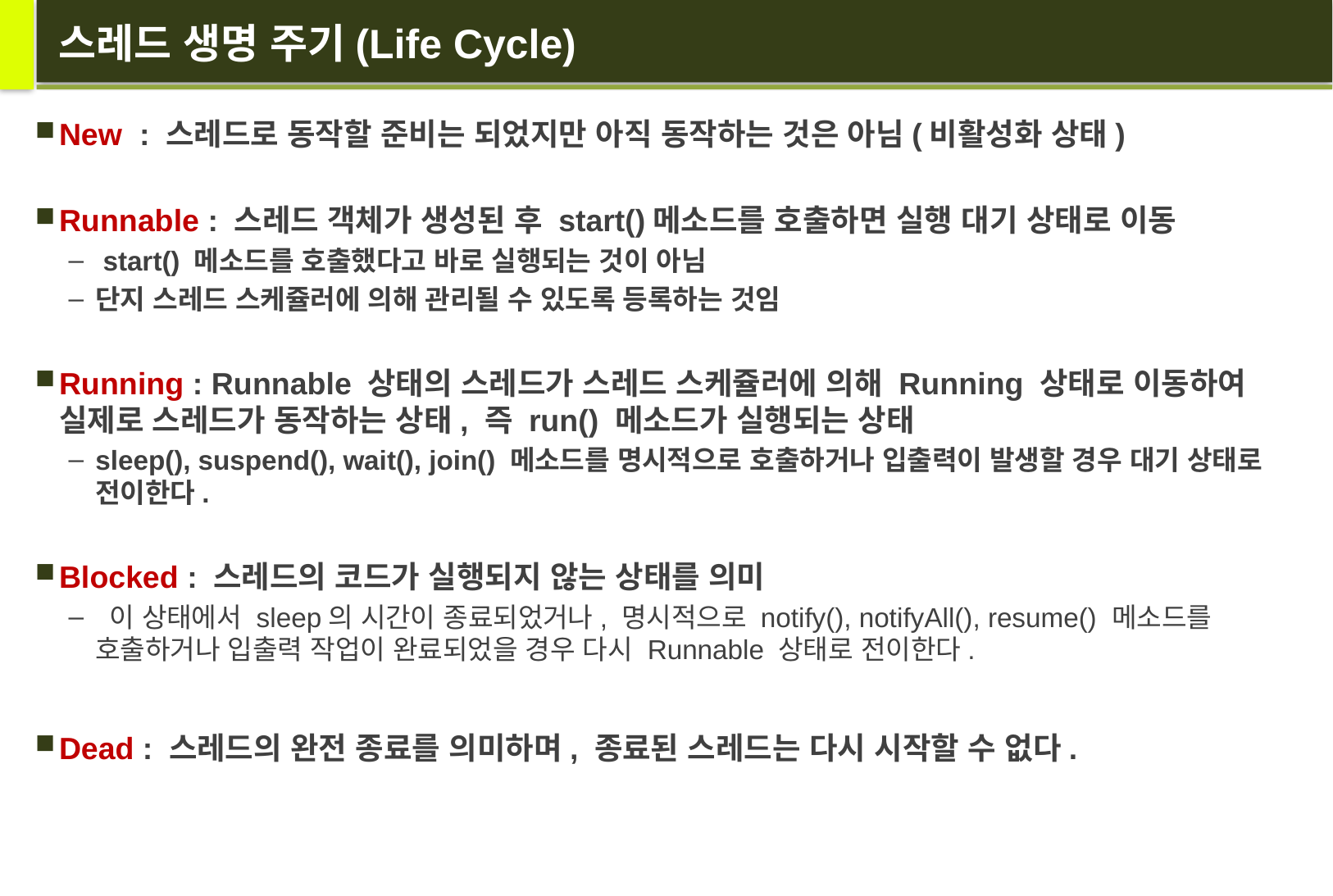

# 스레드 생명 주기(Life Cycle)
New  : 스레드로 동작할 준비는 되었지만 아직 동작하는 것은 아님(비활성화 상태)

Runnable : 스레드 객체가 생성된 후 start()메소드를 호출하면 실행 대기 상태로 이동
 start() 메소드를 호출했다고 바로 실행되는 것이 아님
단지 스레드 스케쥴러에 의해 관리될 수 있도록 등록하는 것임

Running : Runnable 상태의 스레드가 스레드 스케쥴러에 의해 Running 상태로 이동하여 실제로 스레드가 동작하는 상태, 즉 run() 메소드가 실행되는 상태
sleep(), suspend(), wait(), join() 메소드를 명시적으로 호출하거나 입출력이 발생할 경우 대기 상태로 전이한다.

Blocked : 스레드의 코드가 실행되지 않는 상태를 의미
 이 상태에서 sleep의 시간이 종료되었거나, 명시적으로 notify(), notifyAll(), resume() 메소드를   호출하거나 입출력 작업이 완료되었을 경우 다시 Runnable 상태로 전이한다.

Dead : 스레드의 완전 종료를 의미하며, 종료된 스레드는 다시 시작할 수 없다.